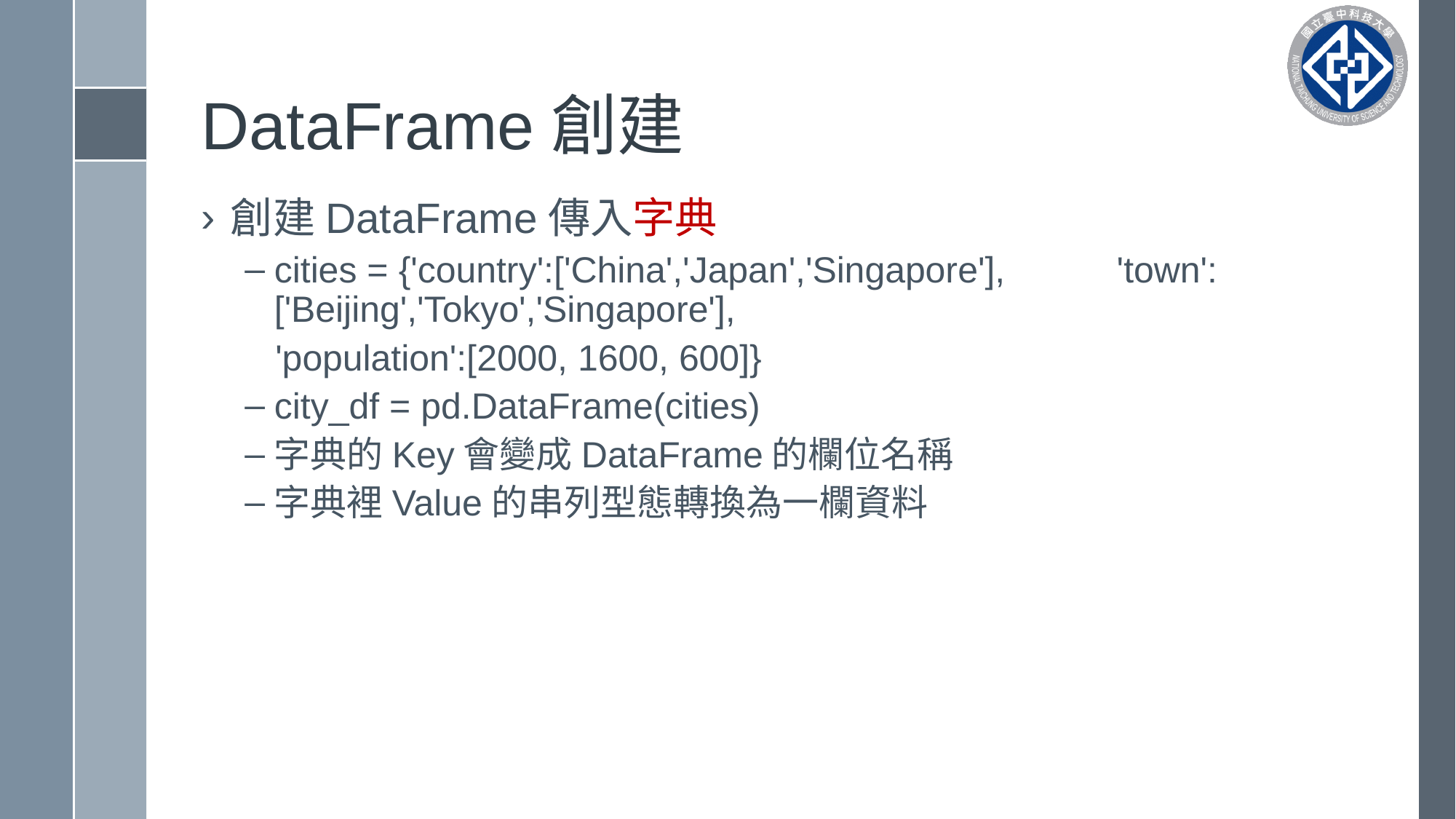

# DataFrame創建
創建DataFrame傳入字典
cities = {'country':['China','Japan','Singapore'],           'town':['Beijing','Tokyo','Singapore'],
   'population':[2000, 1600, 600]}
city_df = pd.DataFrame(cities)
字典的Key會變成DataFrame的欄位名稱
字典裡Value的串列型態轉換為一欄資料